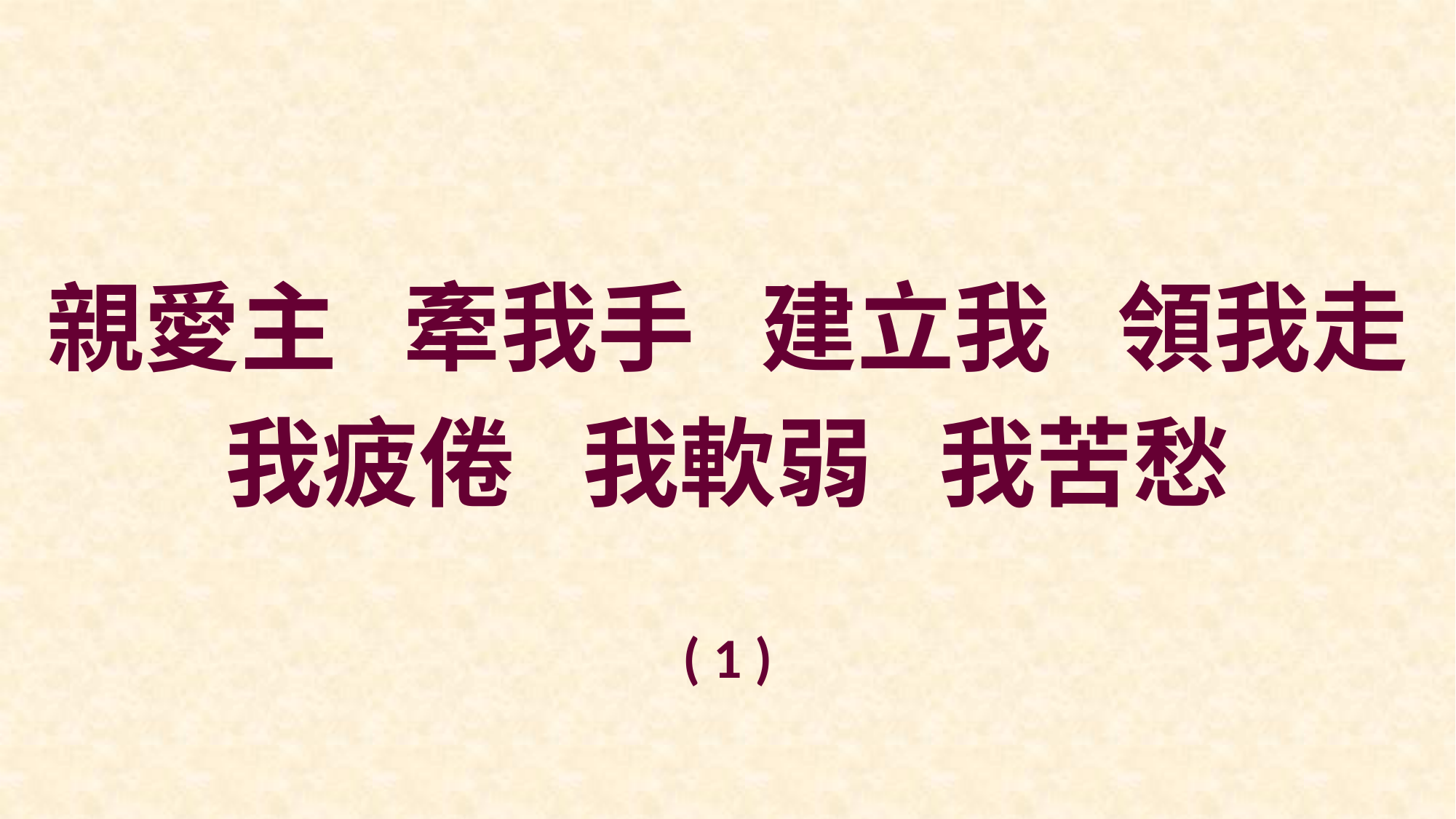

親愛主   牽我手   建立我   領我走
我疲倦   我軟弱   我苦愁
( 1 )